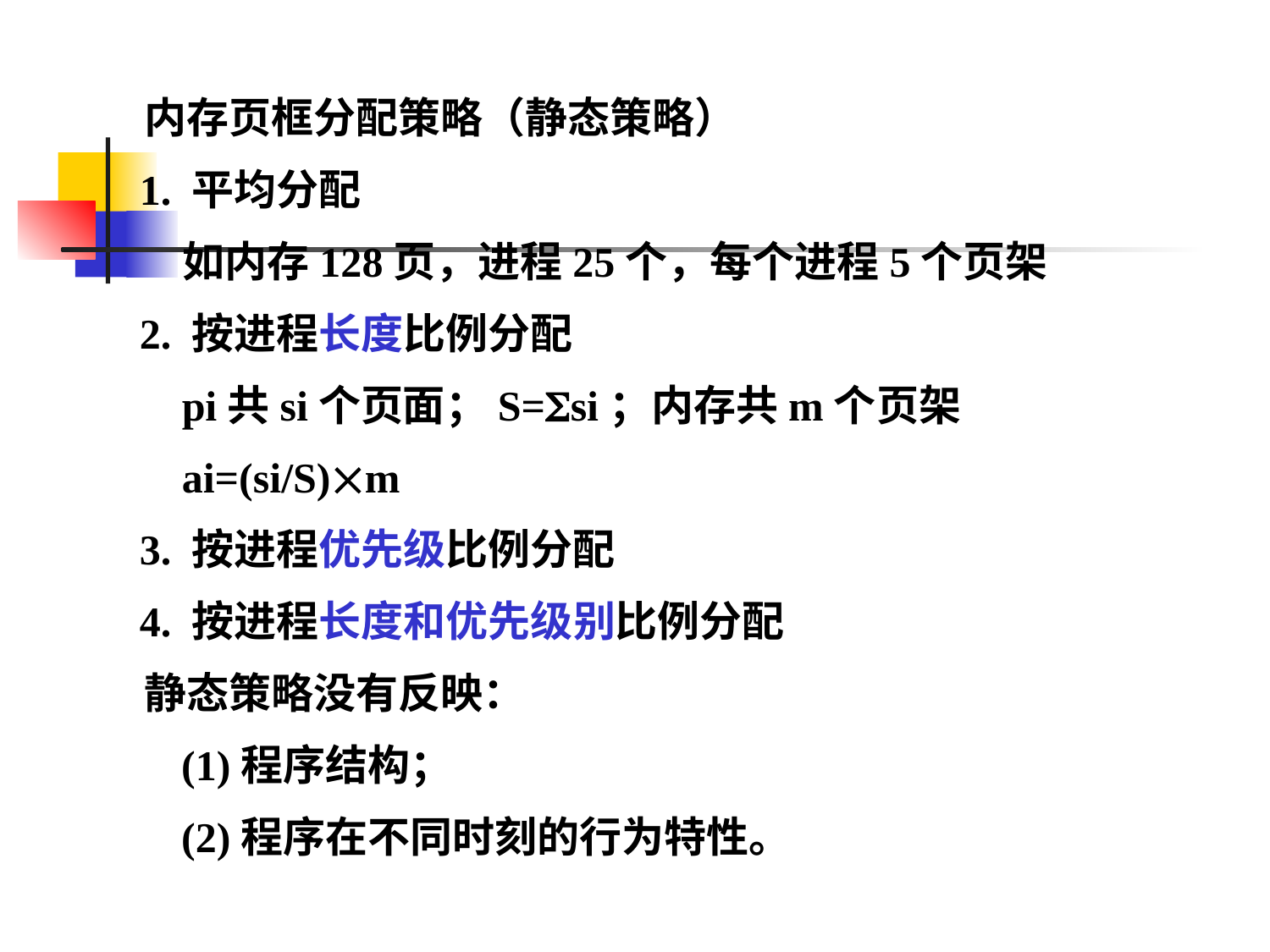

内存页框分配策略（静态策略）
     1. 平均分配
         如内存128页，进程25个，每个进程5个页架
     2. 按进程长度比例分配
         pi共si个页面；S=Σsi；内存共m个页架
         ai=(si/S)×m
     3. 按进程优先级比例分配
     4. 按进程长度和优先级别比例分配
     静态策略没有反映：
　　(1)程序结构；
　　(2)程序在不同时刻的行为特性。